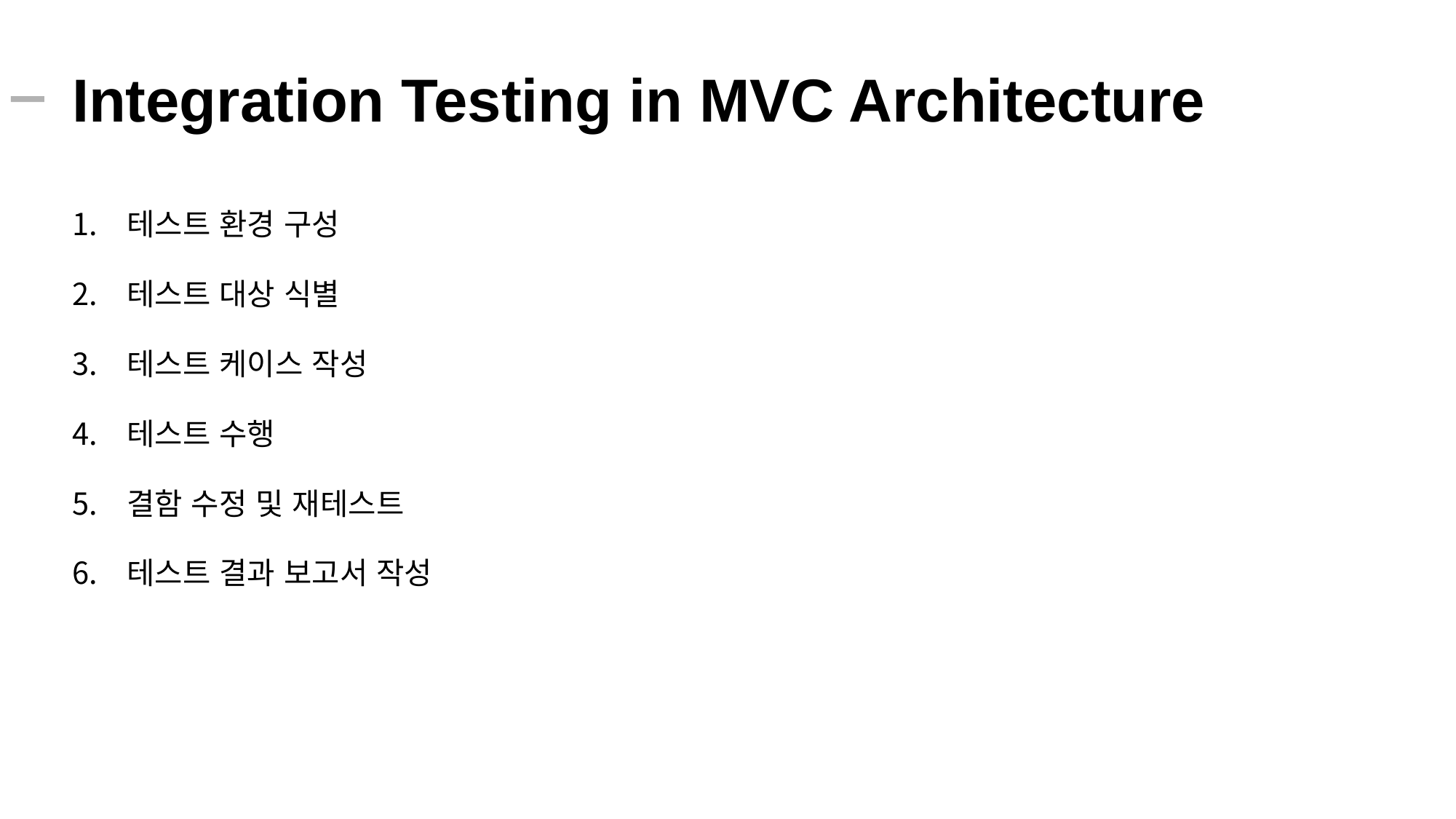

# Integration Testing in MVC Architecture

테스트 환경 구성
테스트 대상 식별
테스트 케이스 작성
테스트 수행
결함 수정 및 재테스트
테스트 결과 보고서 작성